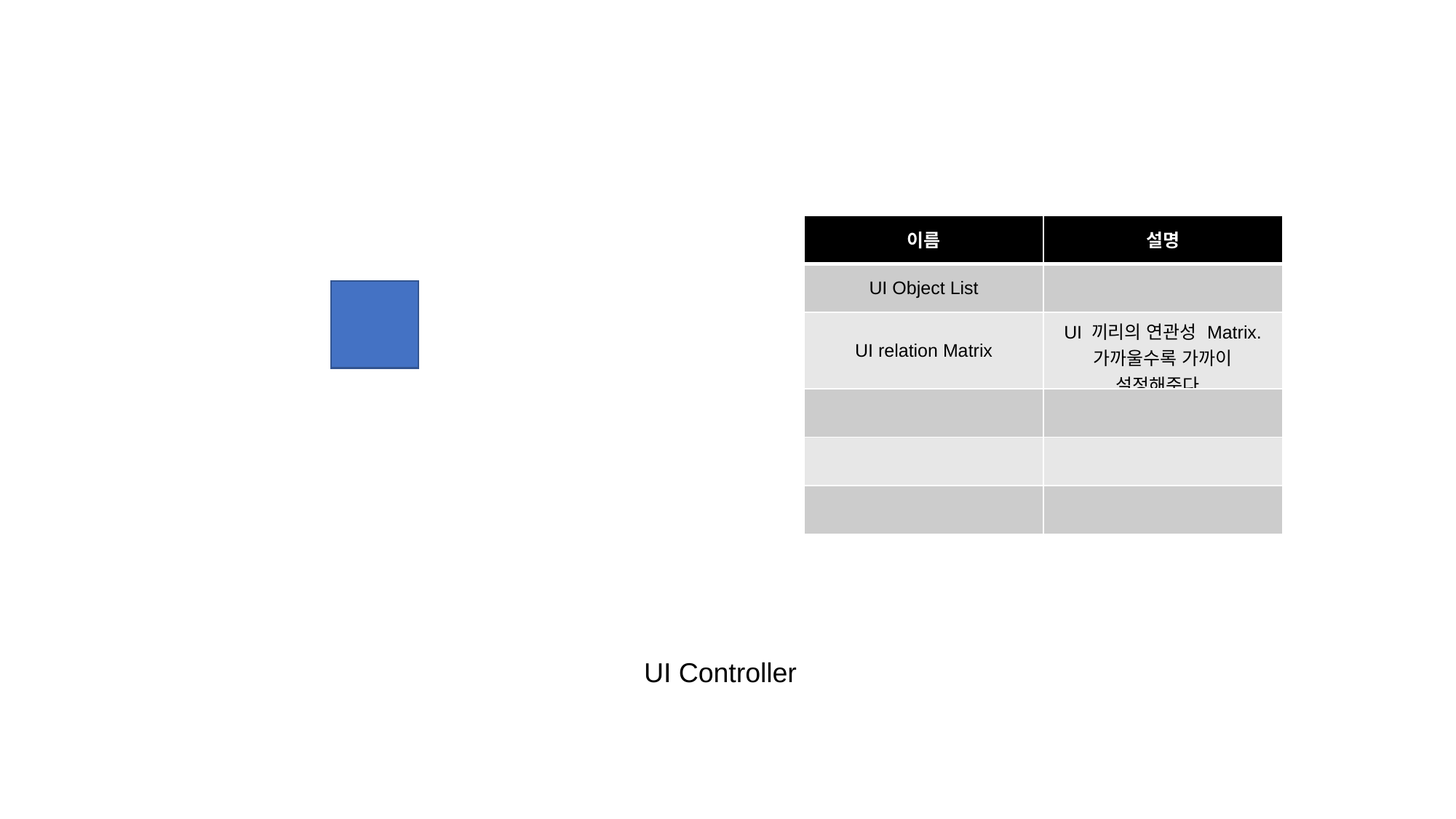

| 이름 | 설명 |
| --- | --- |
| UI Object List |  |
| UI relation Matrix | UI 끼리의 연관성 Matrix. 가까울수록 가까이 설정해준다. |
|  |  |
|  |  |
|  |  |

UI Controller